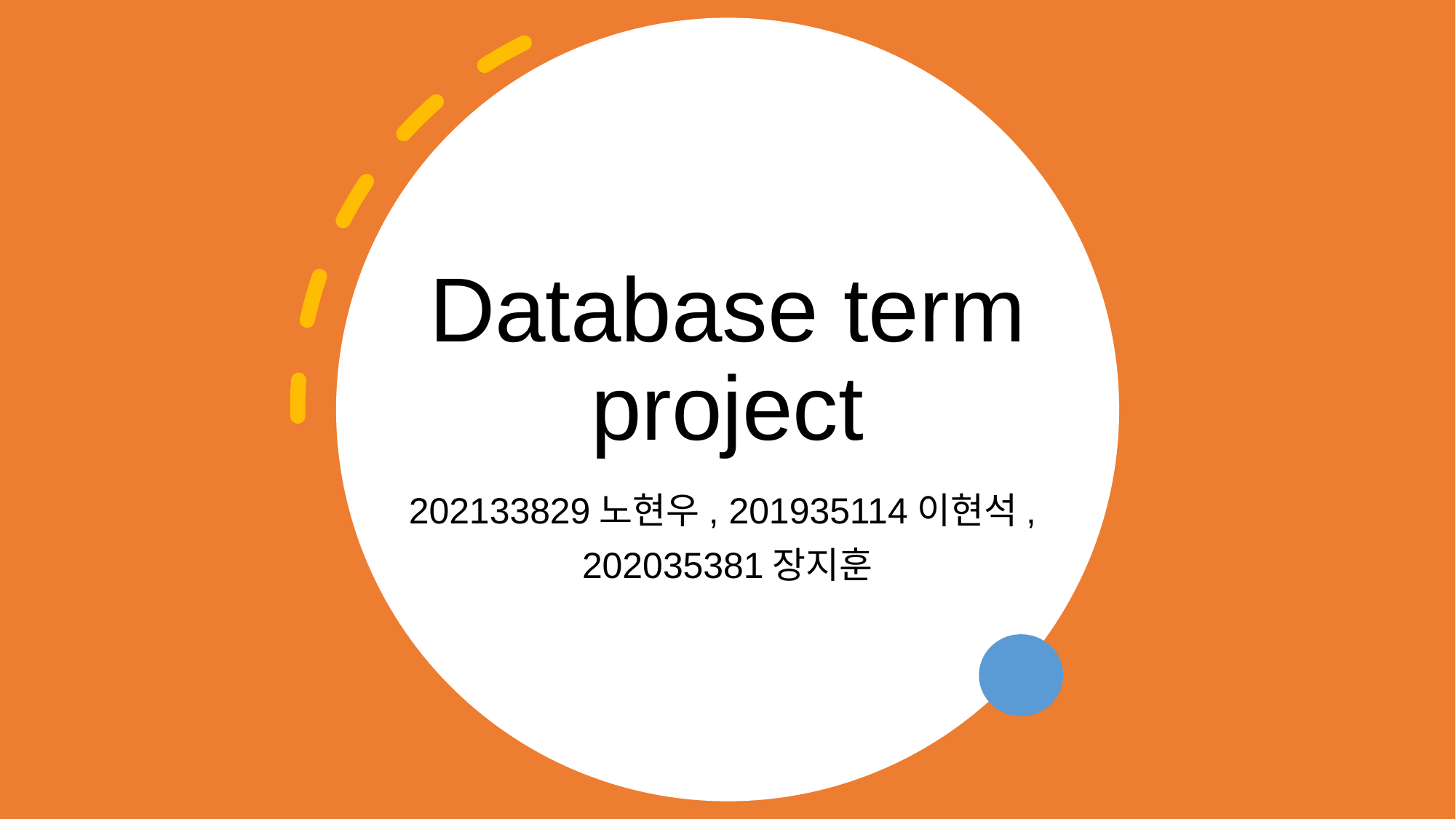

# Database term project
202133829노현우, 201935114이현석,
202035381장지훈